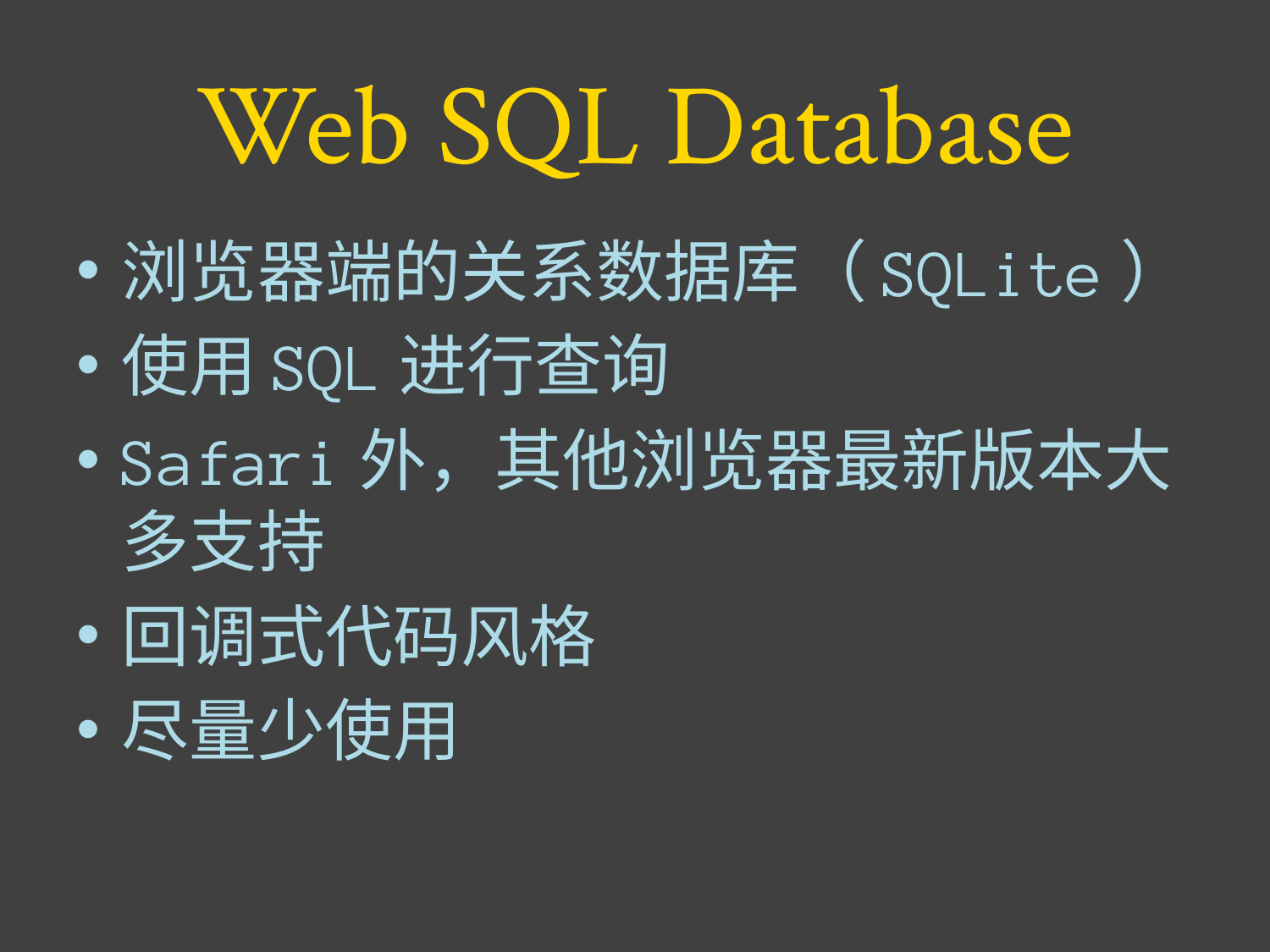

# Web SQL Database
浏览器端的关系数据库（SQLite）
使用SQL进行查询
Safari外，其他浏览器最新版本大多支持
回调式代码风格
尽量少使用